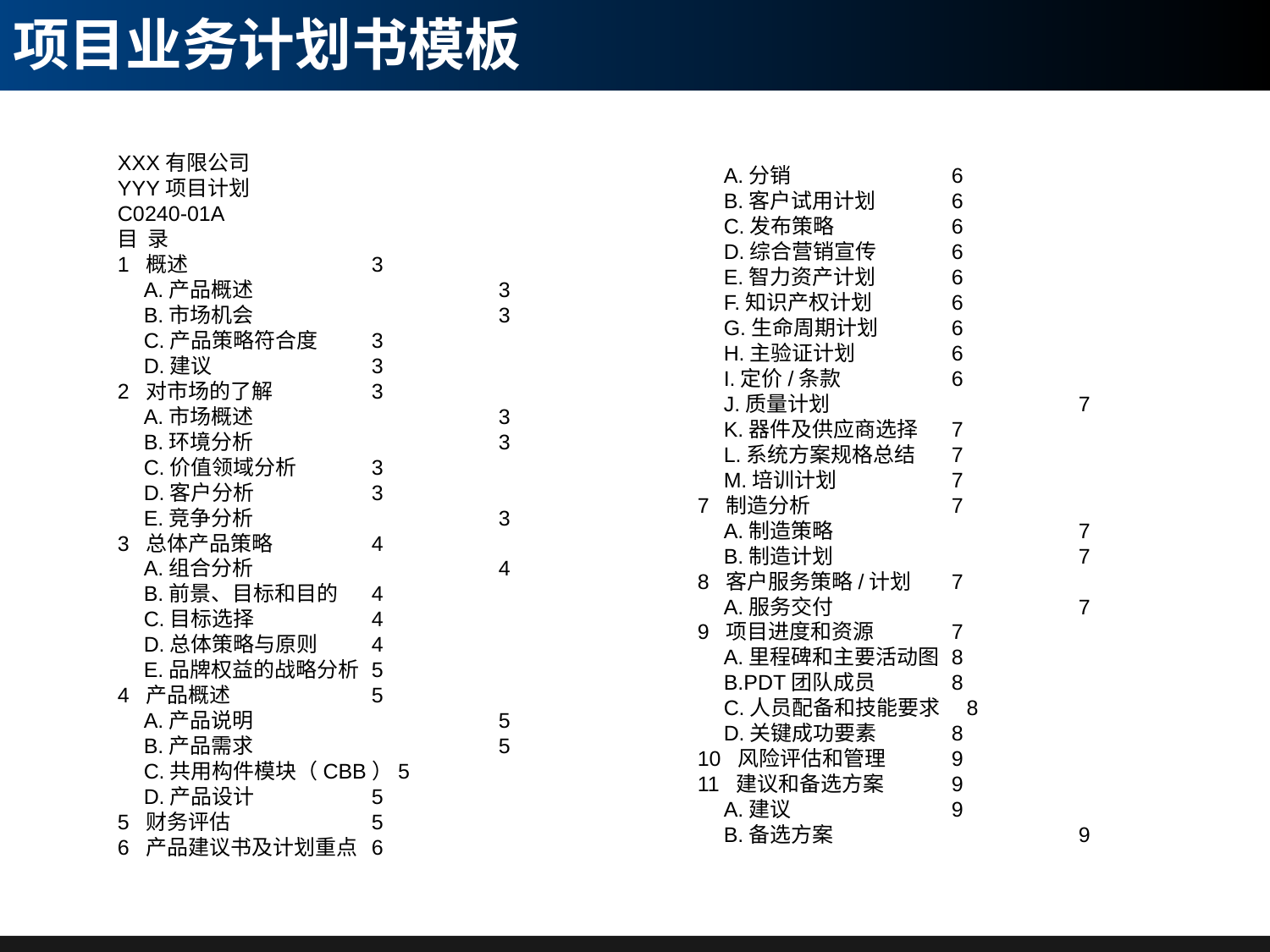

项目业务计划书模板
XXX有限公司
YYY项目计划
C0240-01A
目  录
1  概述		3
　A.产品概述		3
　B.市场机会		3
　C.产品策略符合度	3
　D.建议		3
2  对市场的了解	3
　A.市场概述		3
　B.环境分析		3
　C.价值领域分析	3
　D.客户分析	3
　E.竞争分析		3
3  总体产品策略	4
　A.组合分析		4
　B.前景、目标和目的	4
　C.目标选择	4
　D.总体策略与原则	4
　E.品牌权益的战略分析	5
4  产品概述		5
　A.产品说明		5
　B.产品需求		5
　C.共用构件模块（CBB）5
　D.产品设计　	5
5  财务评估		5
6  产品建议书及计划重点	6
　A.分销		6
　B.客户试用计划	6
　C.发布策略	6
　D.综合营销宣传	6
　E.智力资产计划	6
　F.知识产权计划	6
　G.生命周期计划	6
　H.主验证计划	6
　I.定价/条款 	6
　J.质量计划		7
　K.器件及供应商选择	7
　L.系统方案规格总结	7
　M.培训计划	7
7  制造分析		7
　A.制造策略		7
　B.制造计划		7
8  客户服务策略/计划	7
　A.服务交付		7
9  项目进度和资源	7
　A.里程碑和主要活动图	8
　B.PDT团队成员	8
　C.人员配备和技能要求　8
　D.关键成功要素	8
10  风险评估和管理	9
11  建议和备选方案	9
　A.建议		9
　B.备选方案		9